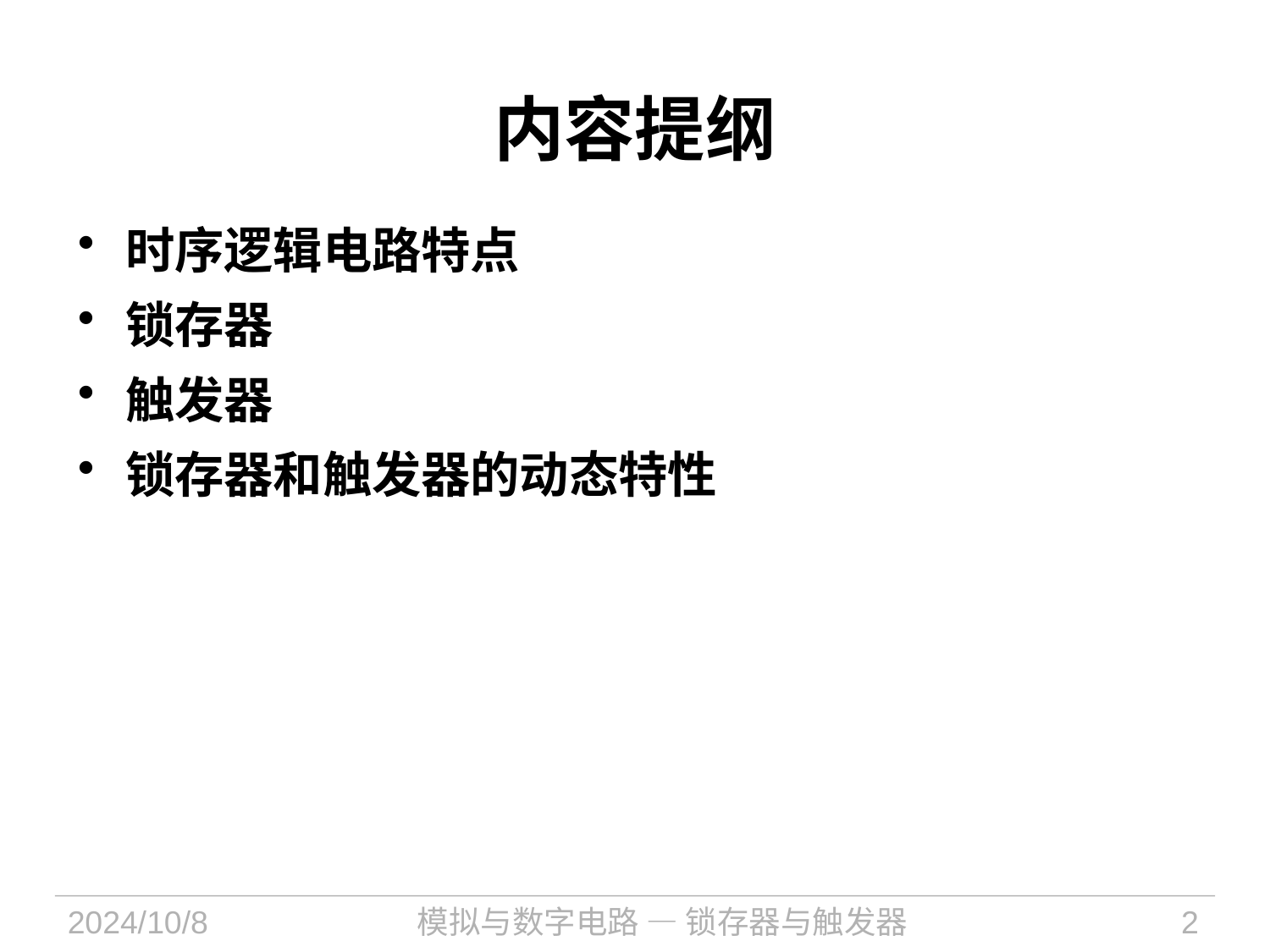

内容提纲
时序逻辑电路特点
锁存器
触发器
锁存器和触发器的动态特性

2024/10/8
模拟与数字电路 — 锁存器与触发器
2